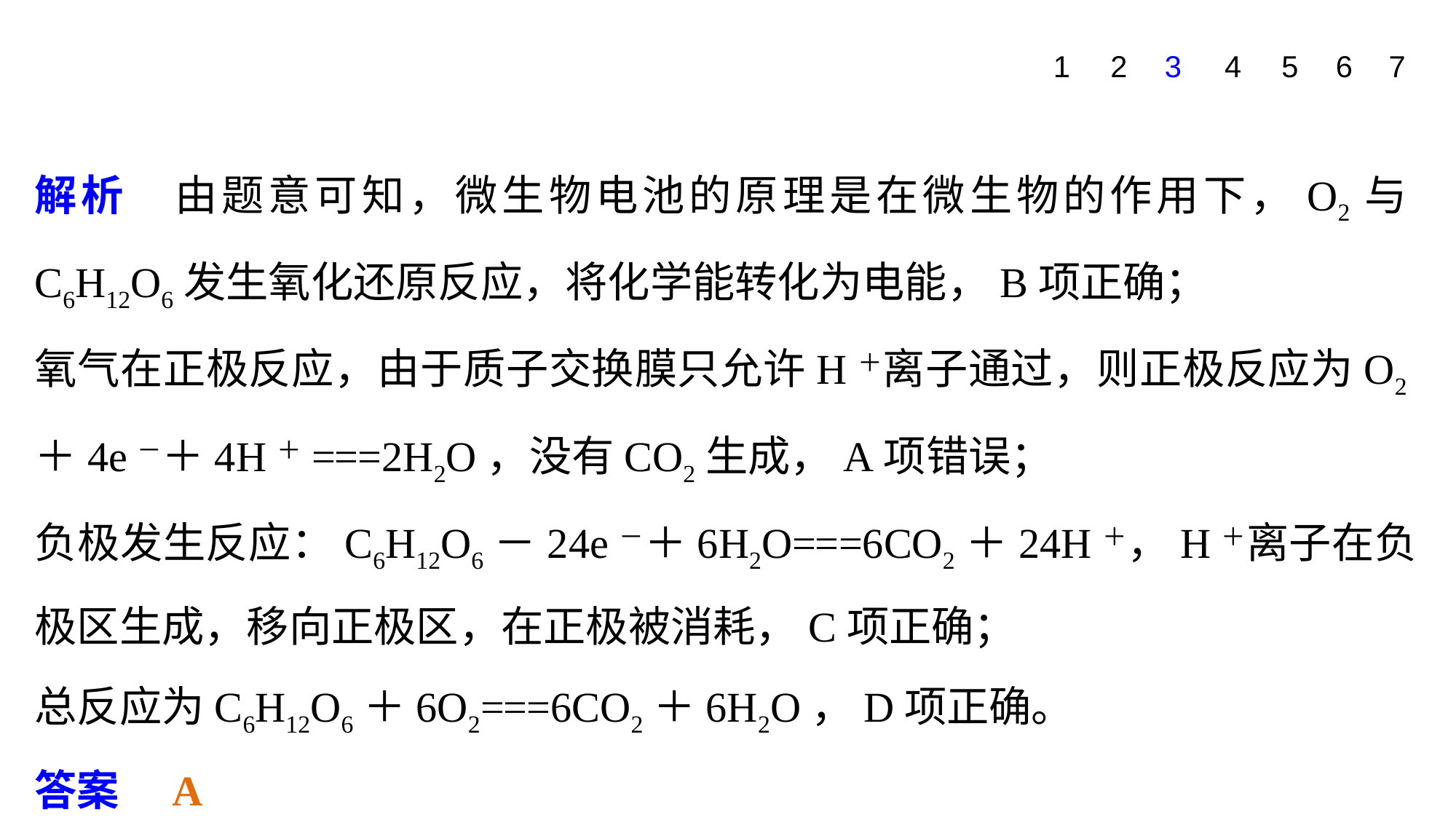

7
1
2
3
4
5
6
解析　由题意可知，微生物电池的原理是在微生物的作用下，O2与C6H12O6发生氧化还原反应，将化学能转化为电能，B项正确；
氧气在正极反应，由于质子交换膜只允许H＋离子通过，则正极反应为O2＋4e－＋4H＋===2H2O，没有CO2生成，A项错误；
负极发生反应：C6H12O6－24e－＋6H2O===6CO2＋24H＋，H＋离子在负极区生成，移向正极区，在正极被消耗，C项正确；
总反应为C6H12O6＋6O2===6CO2＋6H2O，D项正确。
答案　A